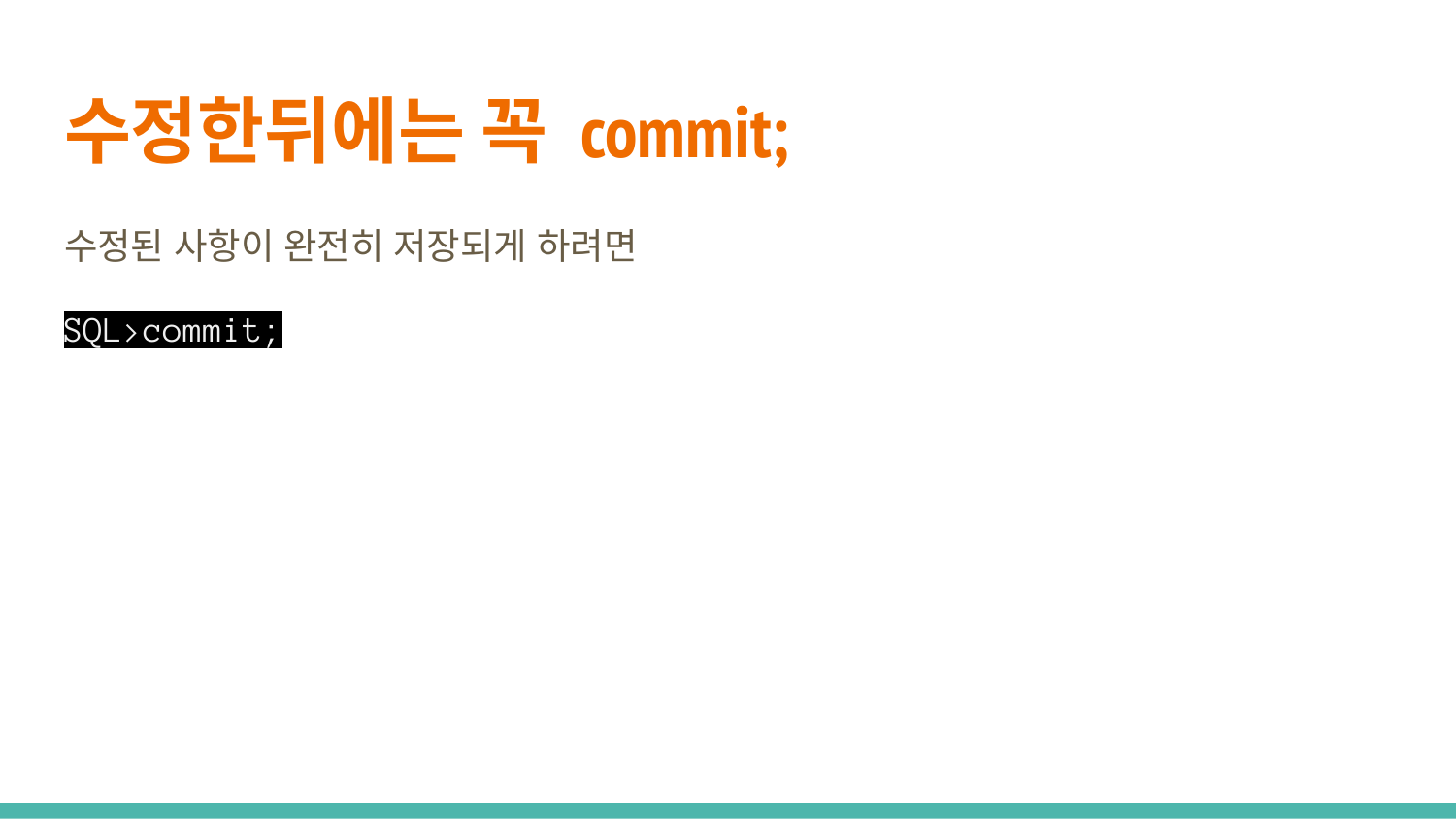

# 수정한뒤에는 꼭 commit;
수정된 사항이 완전히 저장되게 하려면
SQL>commit;